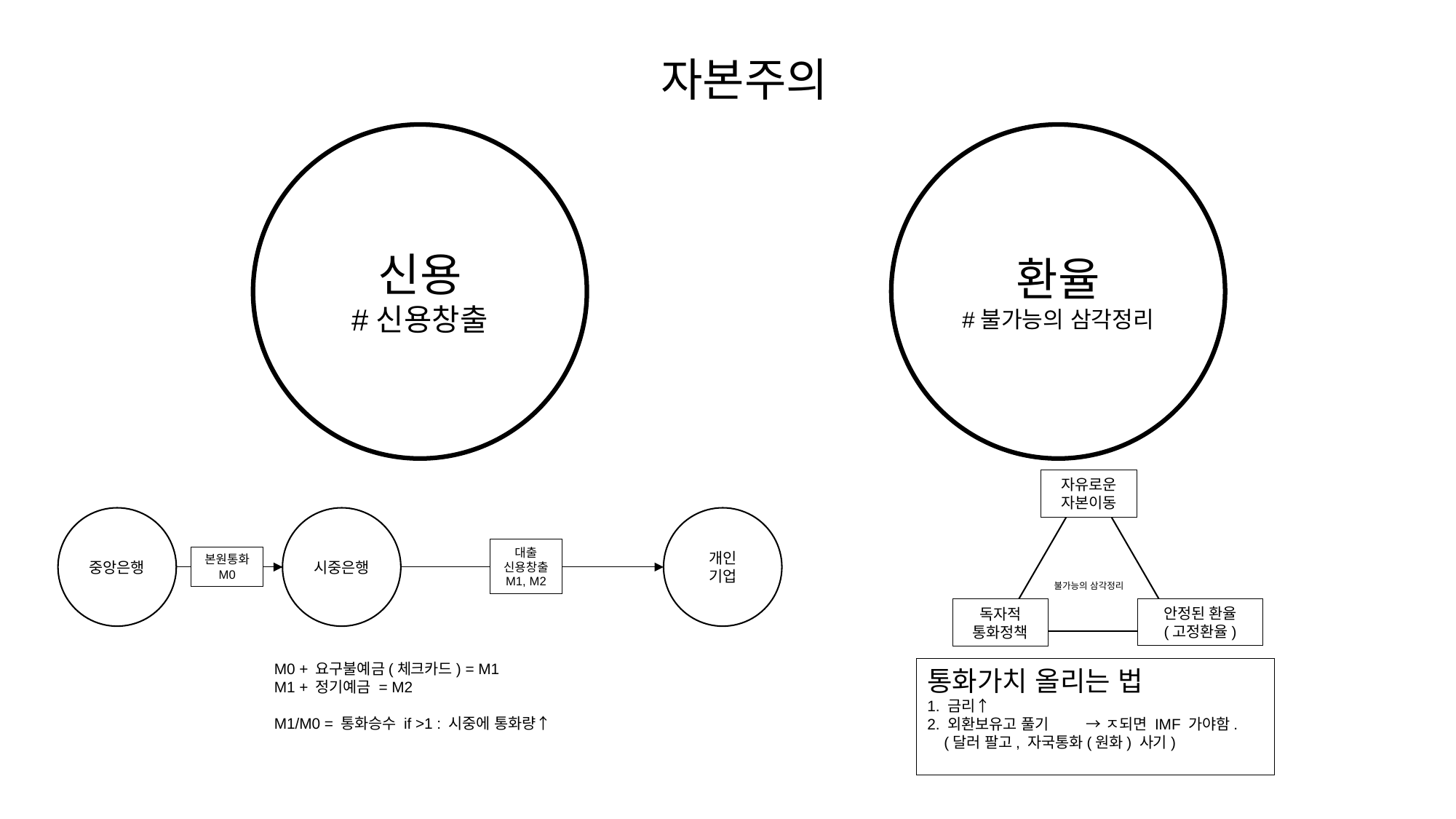

자본주의
환율
#불가능의 삼각정리
신용
#신용창출
자유로운
자본이동

불가능의 삼각정리
안정된 환율
(고정환율)
독자적
통화정책
중앙은행
시중은행
개인
기업
대출
신용창출
M1, M2
본원통화
M0
M0 + 요구불예금(체크카드) = M1
M1 + 정기예금 = M2

M1/M0 = 통화승수 if >1 : 시중에 통화량↑
통화가치 올리는 법
1. 금리↑
2. 외환보유고 풀기         → ㅈ되면 IMF 가야함.
    (달러 팔고, 자국통화(원화) 사기)